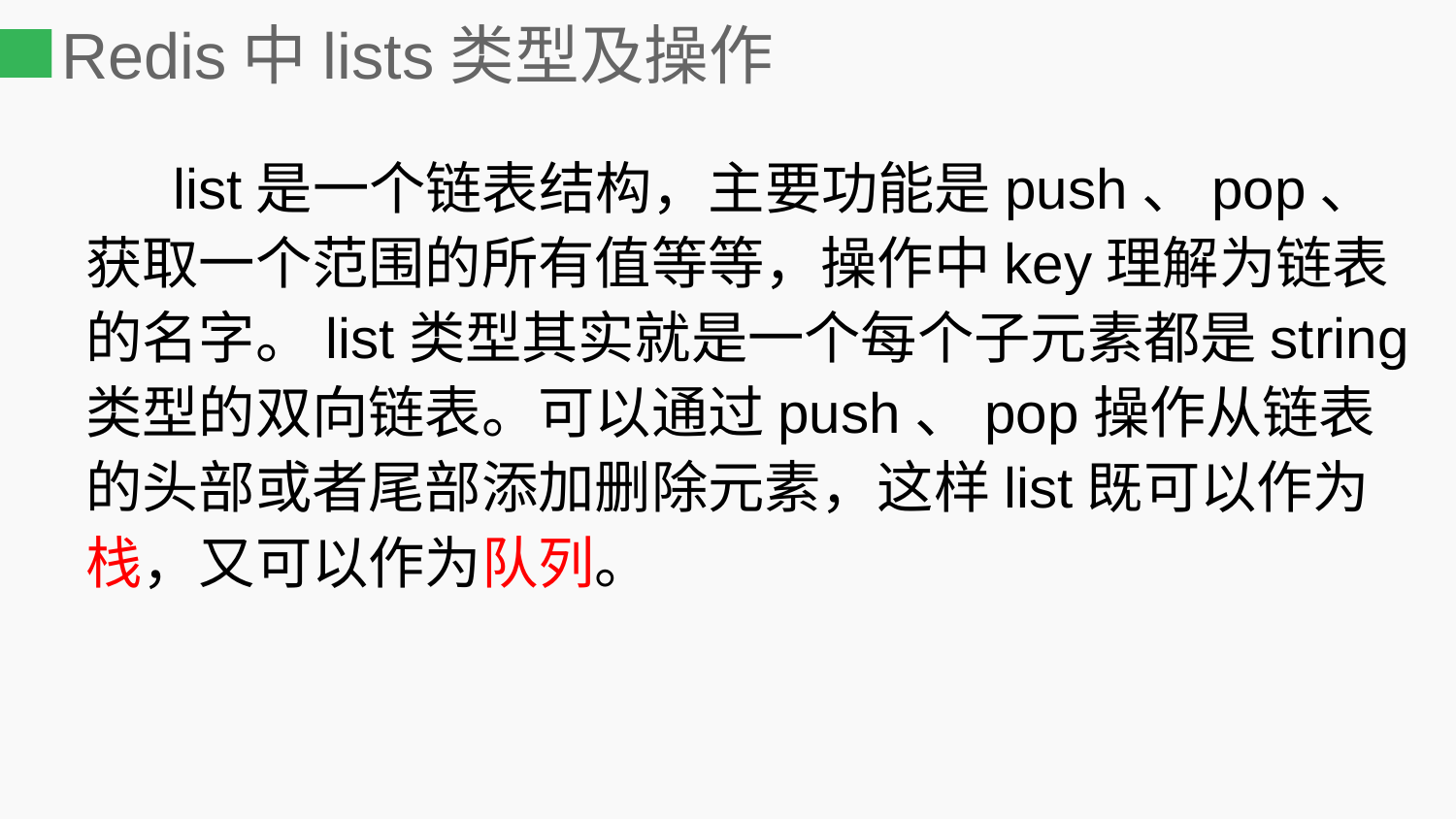

# Redis中lists类型及操作
        list是一个链表结构，主要功能是push、pop、获取一个范围的所有值等等，操作中key理解为链表的名字。list类型其实就是一个每个子元素都是string类型的双向链表。可以通过push、pop操作从链表的头部或者尾部添加删除元素，这样list既可以作为栈，又可以作为队列。